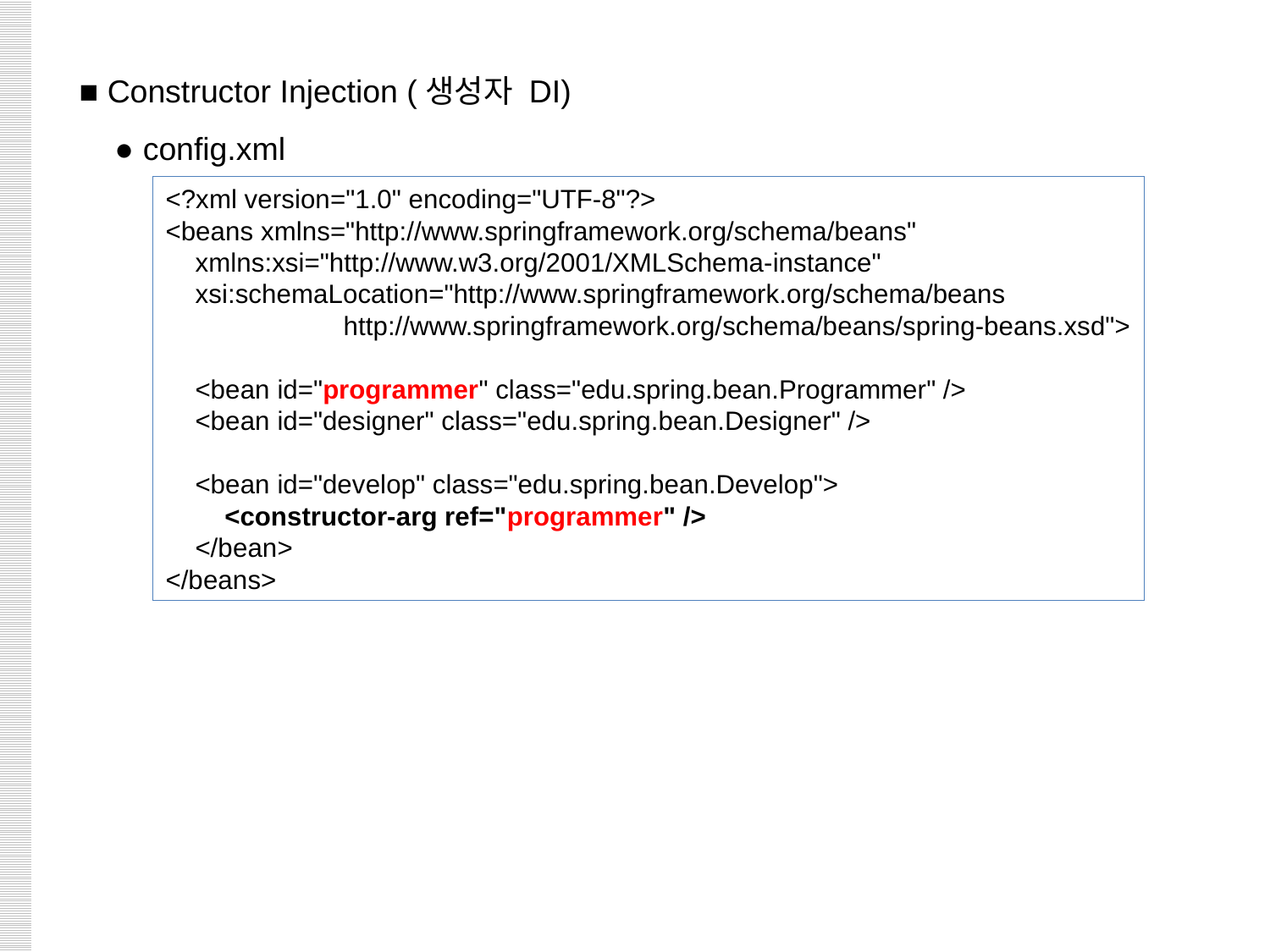

■ Constructor Injection (생성자 DI)
    ● config.xml
<?xml version="1.0" encoding="UTF-8"?>
<beans xmlns="http://www.springframework.org/schema/beans"
    xmlns:xsi="http://www.w3.org/2001/XMLSchema-instance"
    xsi:schemaLocation="http://www.springframework.org/schema/beans
                        http://www.springframework.org/schema/beans/spring-beans.xsd">

    <bean id="programmer" class="edu.spring.bean.Programmer" />
    <bean id="designer" class="edu.spring.bean.Designer" />

    <bean id="develop" class="edu.spring.bean.Develop">
        <constructor-arg ref="programmer" />
    </bean>
</beans>